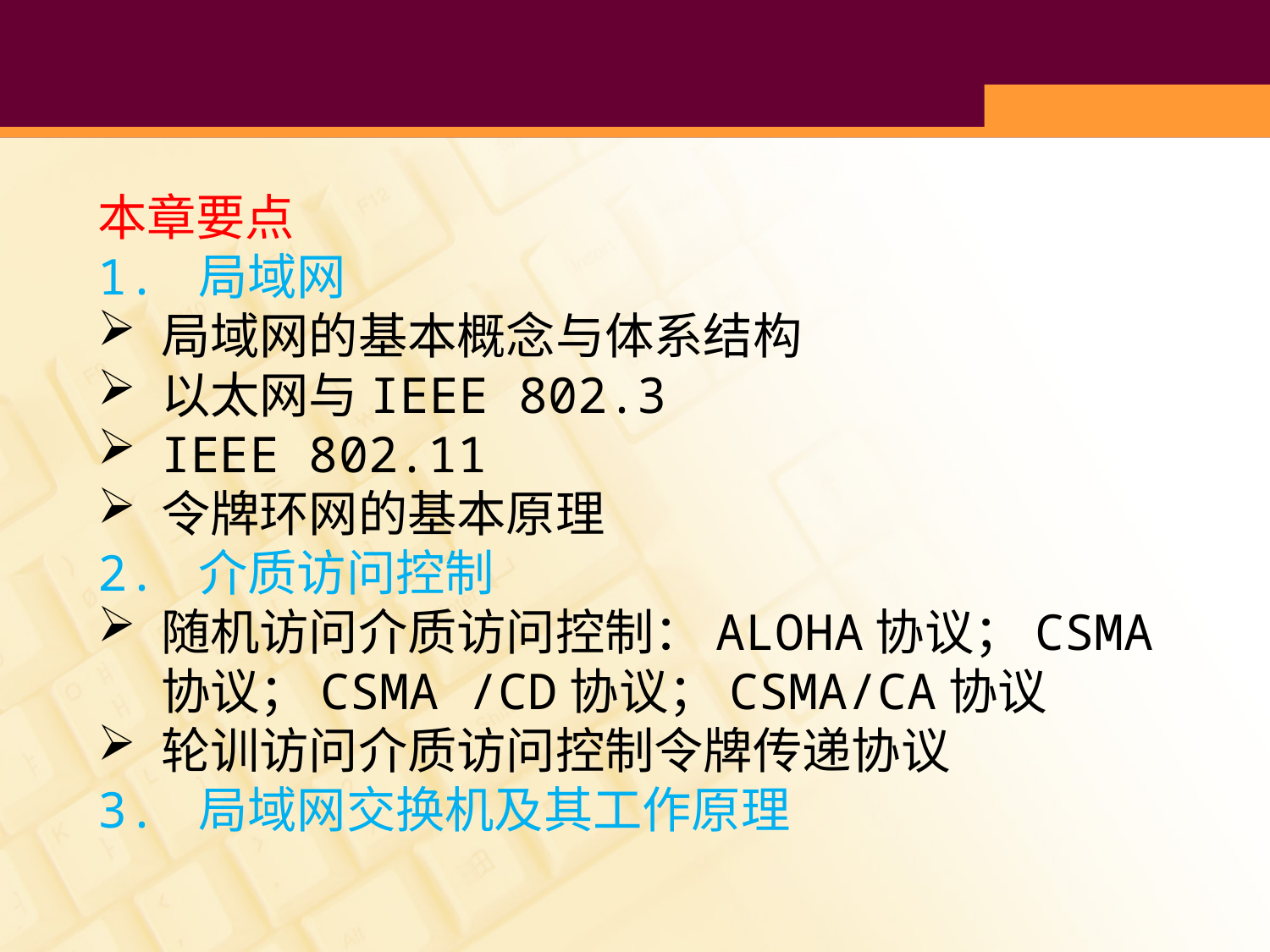

#
本章要点
1. 局域网
局域网的基本概念与体系结构
以太网与IEEE 802.3
IEEE 802.11
令牌环网的基本原理
2. 介质访问控制
随机访问介质访问控制：ALOHA协议；CSMA 协议；CSMA /CD协议；CSMA/CA协议
轮训访问介质访问控制令牌传递协议
3. 局域网交换机及其工作原理